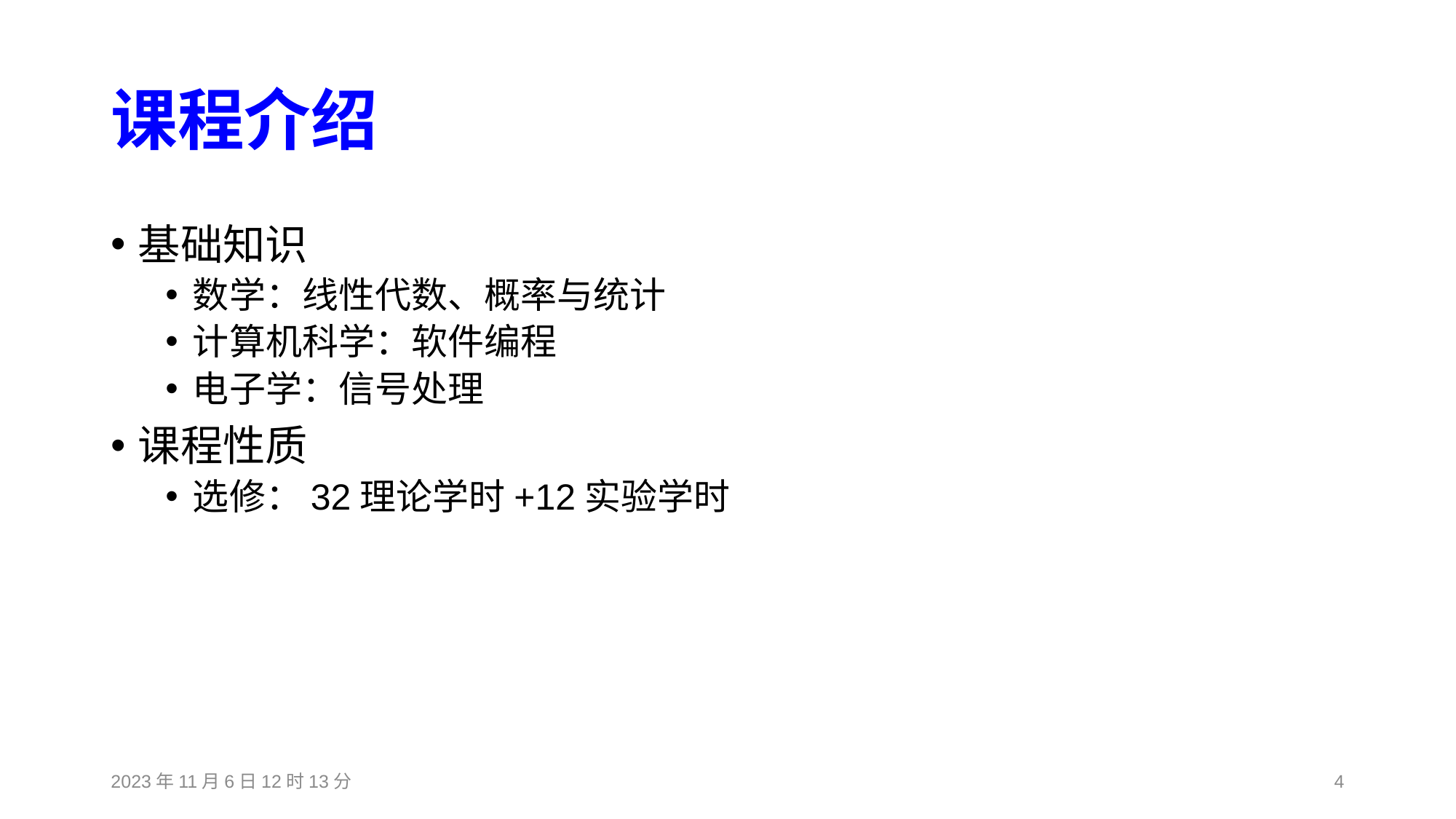

# 课程介绍
基础知识
数学：线性代数、概率与统计
计算机科学：软件编程
电子学：信号处理
课程性质
选修：32理论学时+12实验学时
2023年11月6日12时13分
4